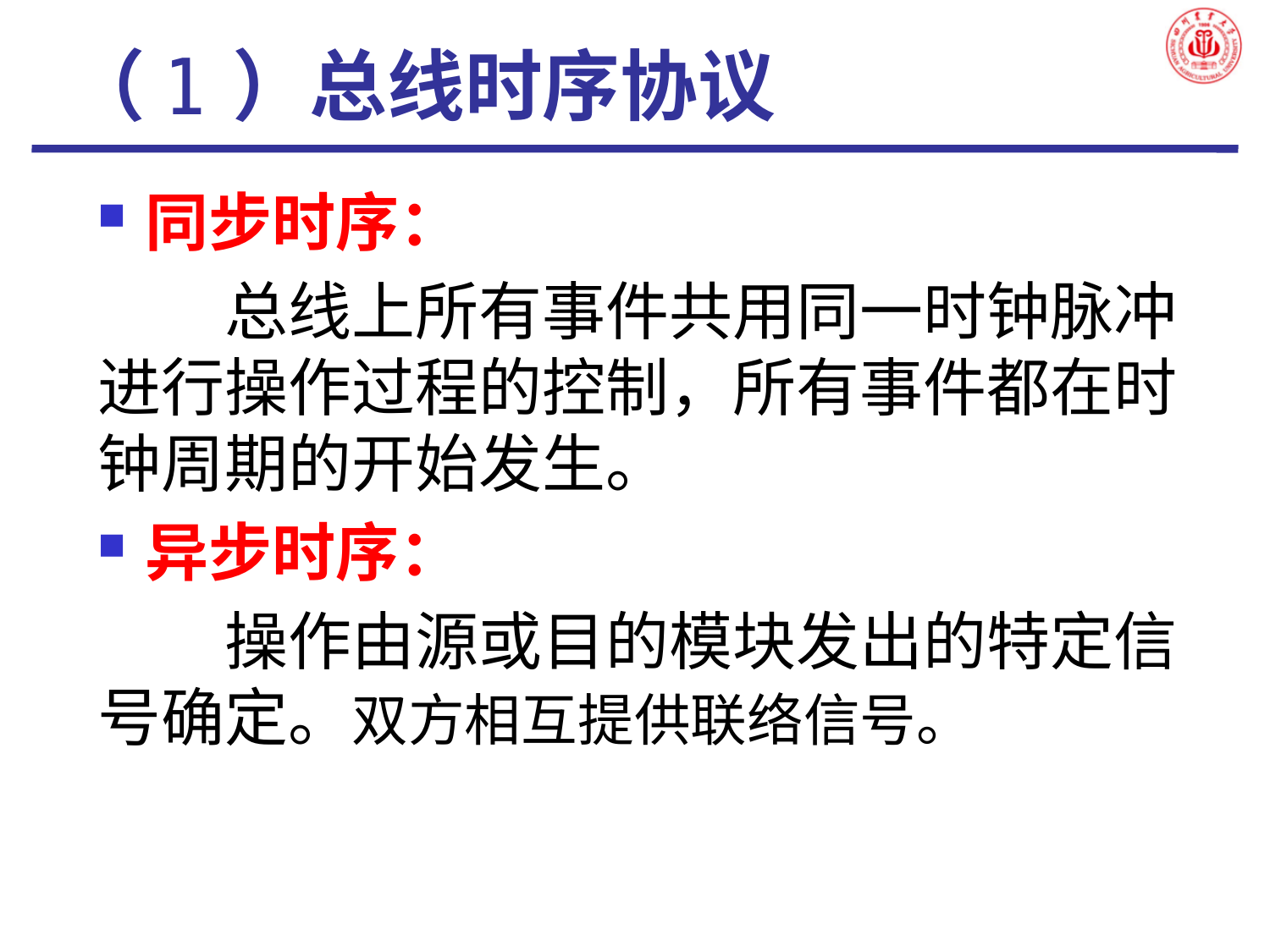

# （1）总线时序协议
同步时序：
　　总线上所有事件共用同一时钟脉冲进行操作过程的控制，所有事件都在时钟周期的开始发生。
异步时序：
　　操作由源或目的模块发出的特定信号确定。双方相互提供联络信号。